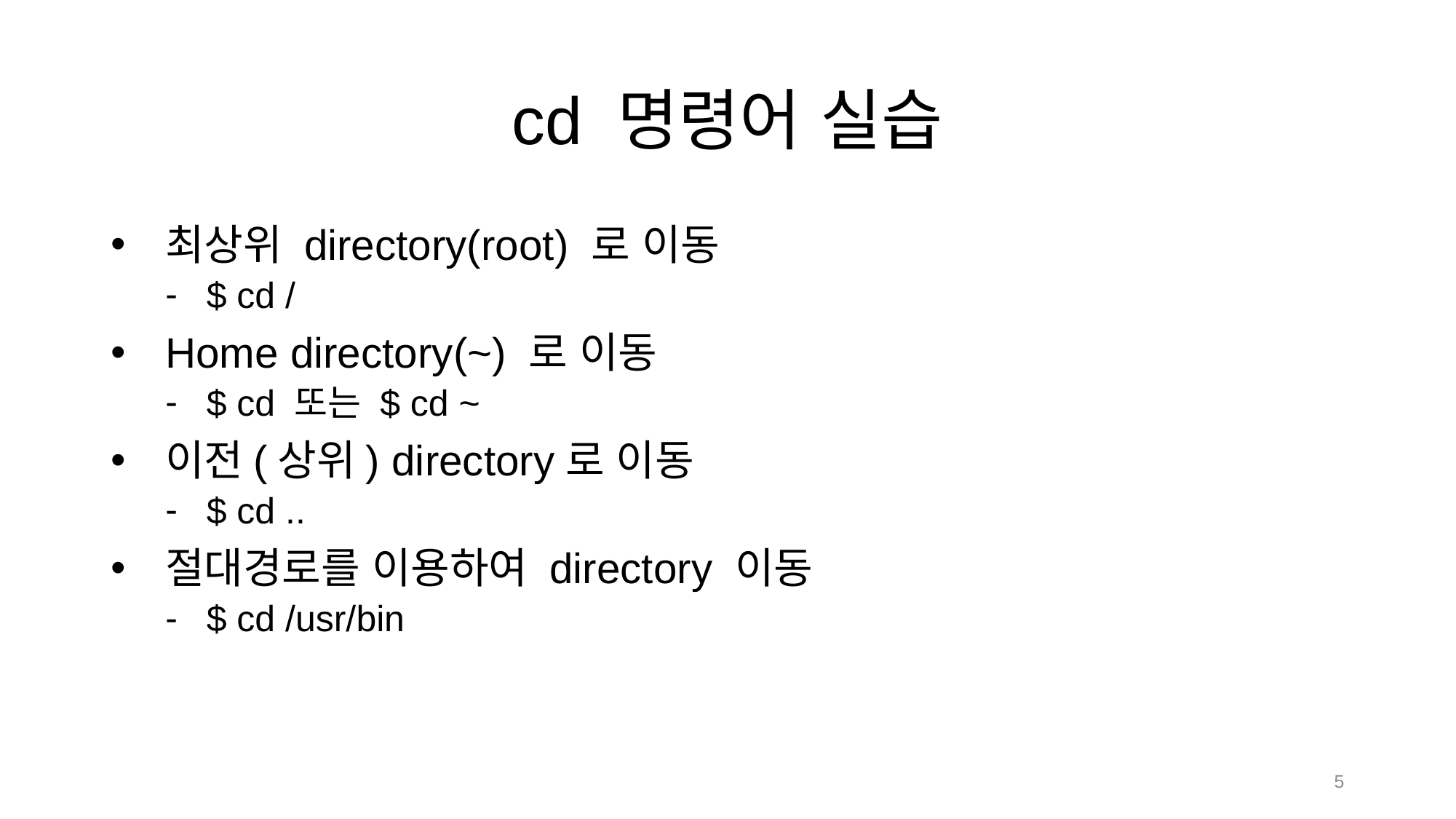

# cd 명령어 실습
최상위 directory(root) 로 이동
$ cd /
Home directory(~) 로 이동
$ cd 또는 $ cd ~
이전(상위) directory로 이동
$ cd ..
절대경로를 이용하여 directory 이동
$ cd /usr/bin
5